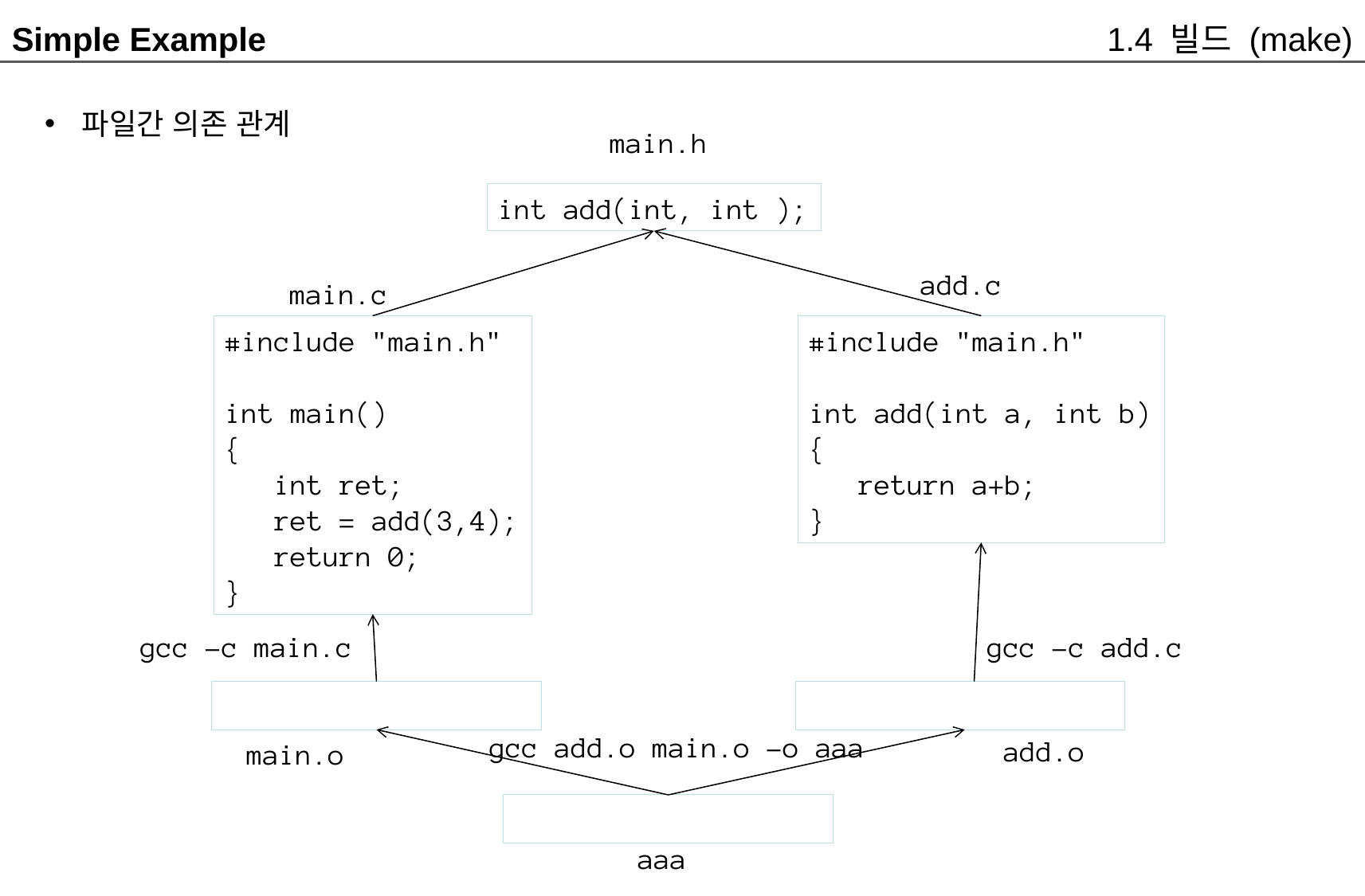

Simple Example
1.4 빌드 (make)
파일간 의존 관계
main.h
int add(int, int );
add.c
main.c
#include "main.h"

int main()
{
   int ret;
   ret = add(3,4);
   return 0;
}
#include "main.h"

int add(int a, int b)
{
   return a+b;
}
gcc -c main.c
gcc -c add.c

gcc add.o main.o -o aaa
add.o
main.o

aaa